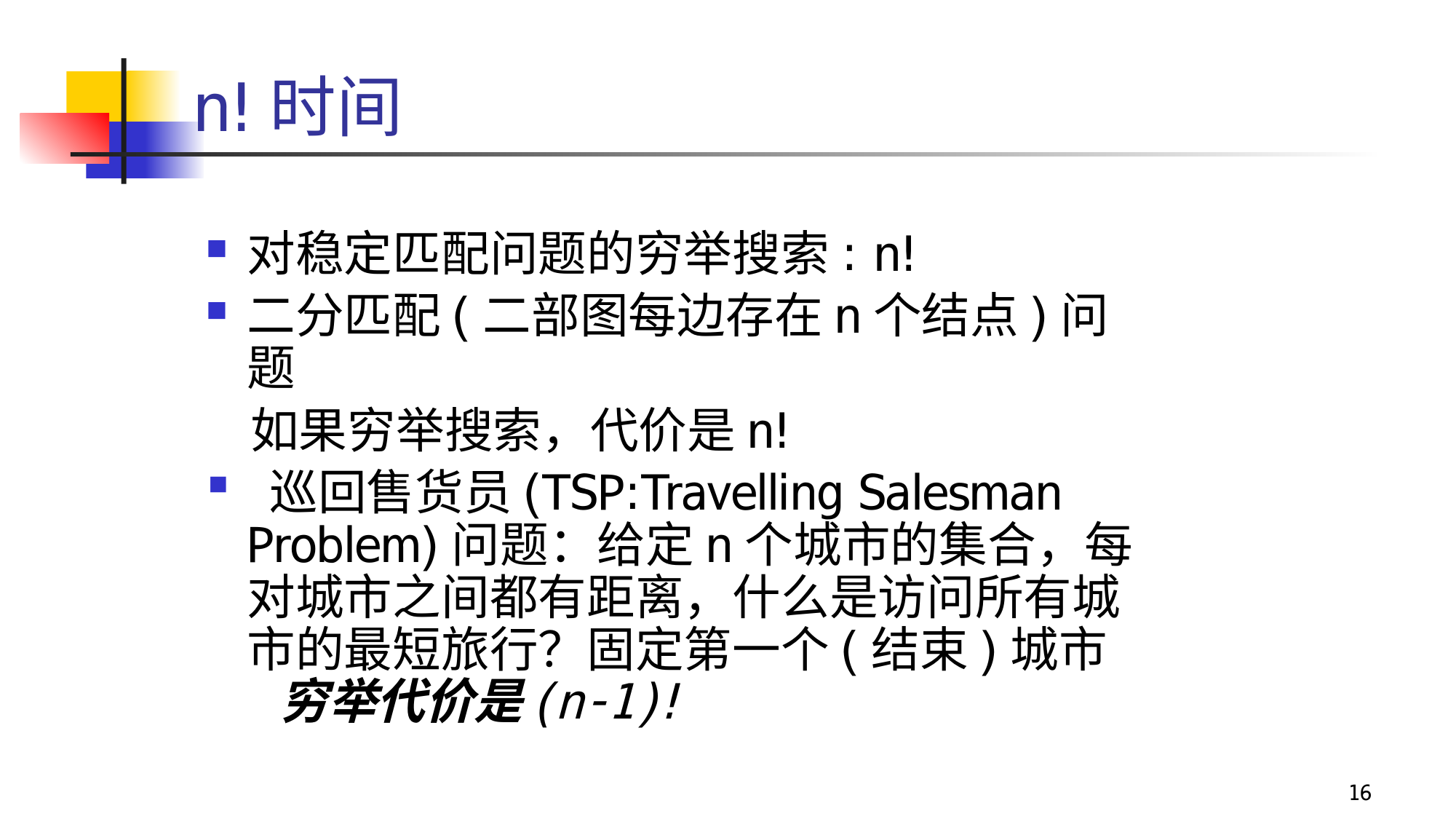

# n!时间
对稳定匹配问题的穷举搜索: n!
二分匹配(二部图每边存在n个结点)问题
   如果穷举搜索，代价是n!
 巡回售货员(TSP:Travelling Salesman Problem)问题：给定n个城市的集合，每对城市之间都有距离，什么是访问所有城市的最短旅行？固定第一个(结束)城市      穷举代价是(n-1)!
16